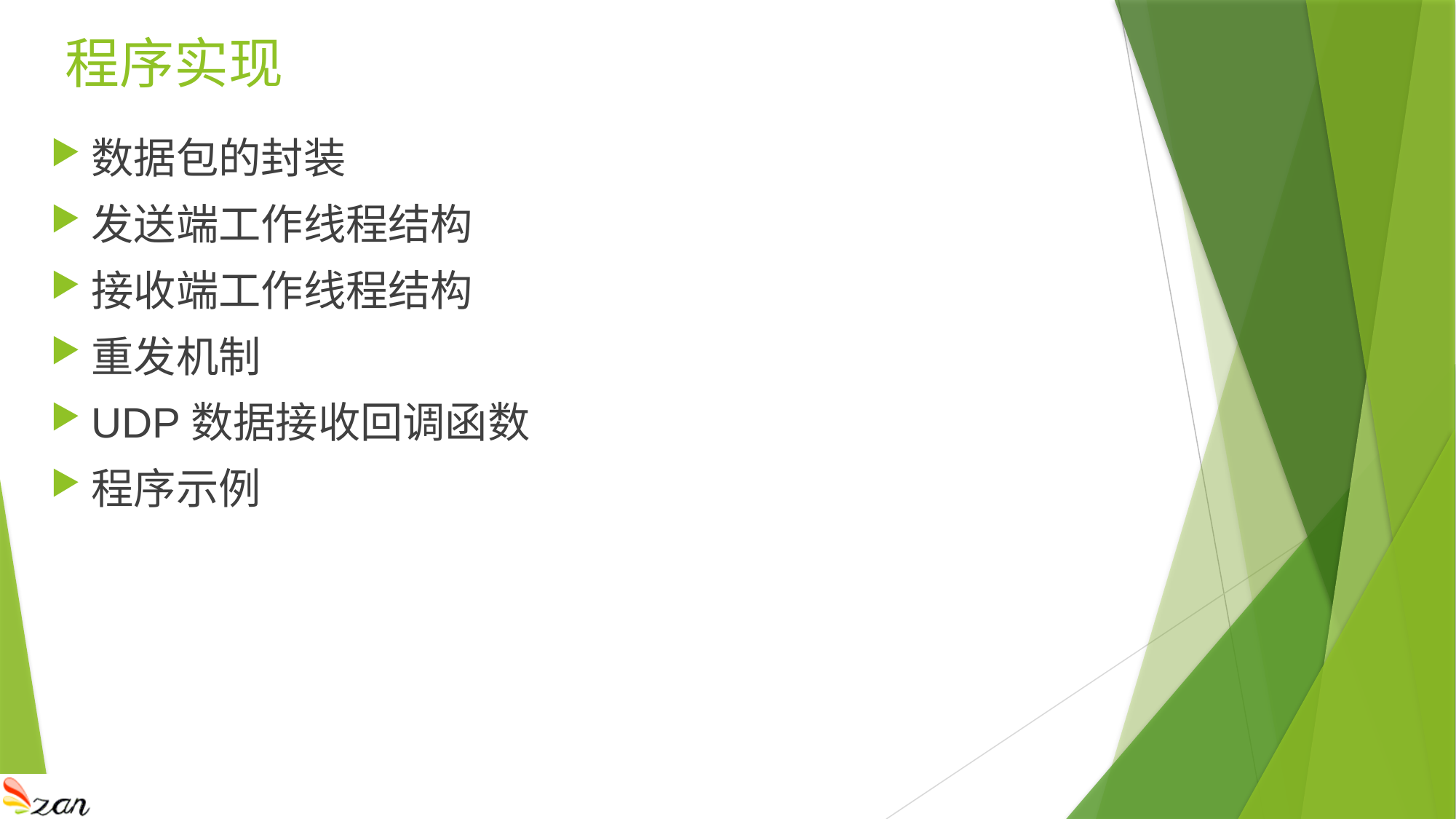

# 程序实现
数据包的封装
发送端工作线程结构
接收端工作线程结构
重发机制
UDP数据接收回调函数
程序示例